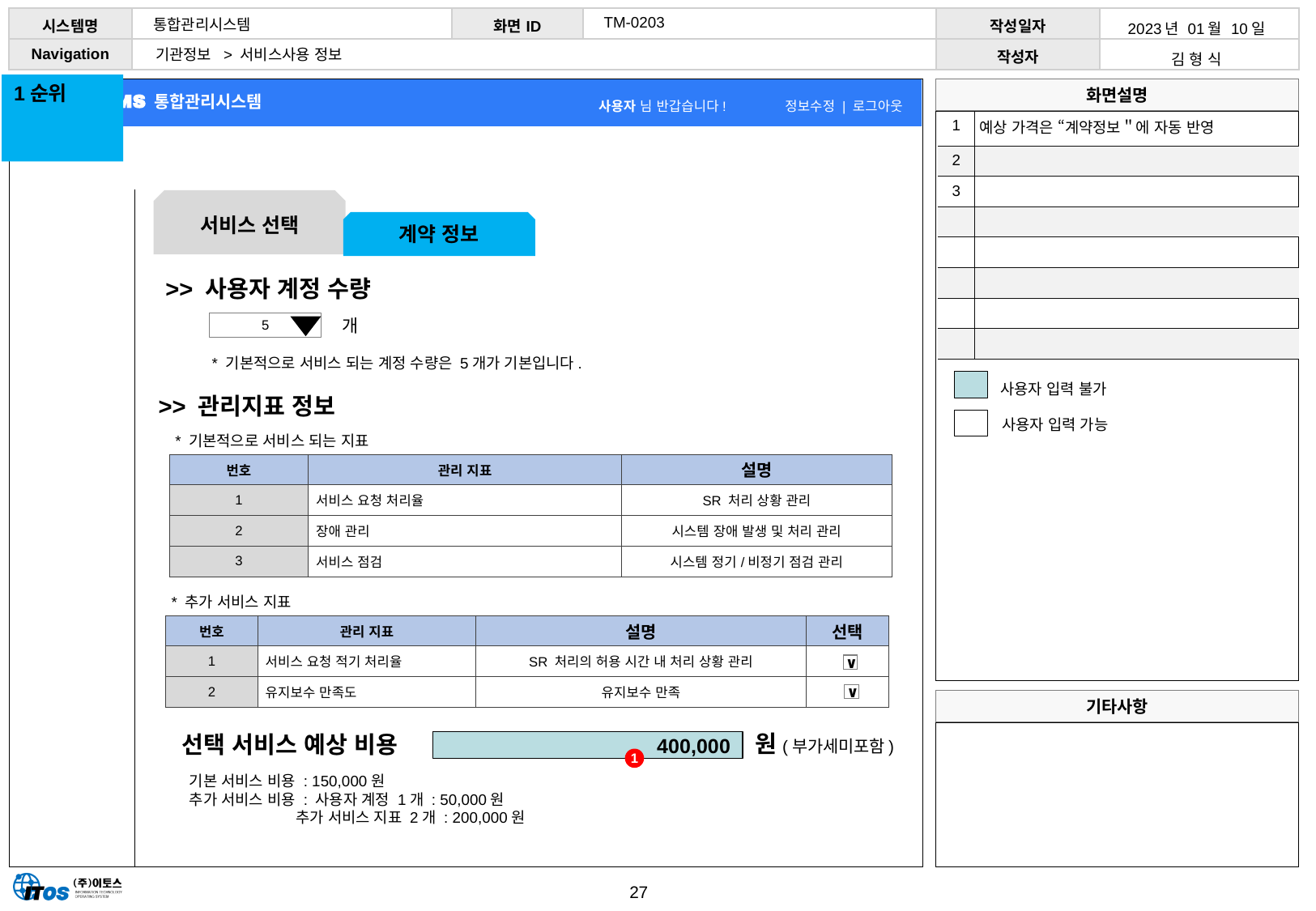

TM-0203
통합관리시스템
| 2023년 01월 10일 |
| --- |
| 김 형 식 |
기관정보  > 서비스사용 정보
1순위
| 1 | 예상 가격은 “계약정보＂에 자동 반영 |
| --- | --- |
| 2 |  |
| 3 |  |
|  |  |
|  |  |
|  |  |
|  |  |
|  |  |
서비스 선택
계약 정보
>> 사용자 계정 수량
개
5

* 기본적으로 서비스 되는 계정 수량은 5개가 기본입니다.

사용자 입력 불가
>> 관리지표 정보
사용자 입력 가능

* 기본적으로 서비스 되는 지표
| 번호 | 관리 지표 | 설명 |
| --- | --- | --- |
| 1 | 서비스 요청 처리율 | SR 처리 상황 관리 |
| 2 | 장애 관리 | 시스템 장애 발생 및 처리 관리 |
| 3 | 서비스 점검 | 시스템 정기/비정기 점검 관리 |
* 추가 서비스 지표
| 번호 | 관리 지표 | 설명 | 선택 |
| --- | --- | --- | --- |
| 1 | 서비스 요청 적기 처리율 | SR 처리의 허용 시간 내 처리 상황 관리 |  |
| 2 | 유지보수 만족도 | 유지보수 만족 |  |
∨
∨
원(부가세미포함)
 선택 서비스 예상 비용
400,000
1
기본 서비스 비용 : 150,000원
추가 서비스 비용 : 사용자 계정 1개 : 50,000원
                         추가 서비스 지표 2개 : 200,000원